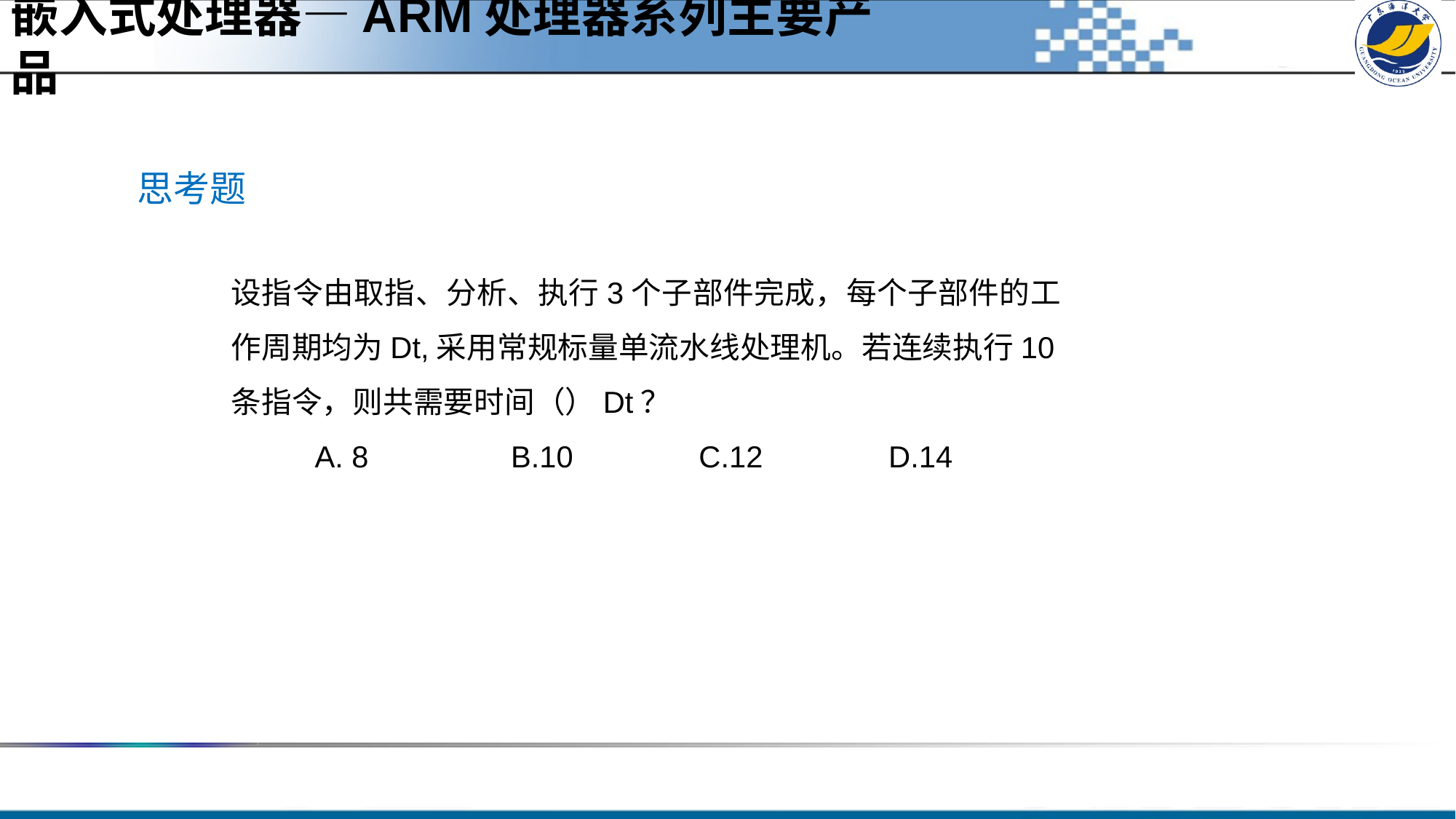

嵌入式处理器—ARM处理器系列主要产品
思考题
设指令由取指、分析、执行3个子部件完成，每个子部件的工作周期均为Dt,采用常规标量单流水线处理机。若连续执行10条指令，则共需要时间（）Dt？
          A. 8                 B.10               C.12               D.14
61